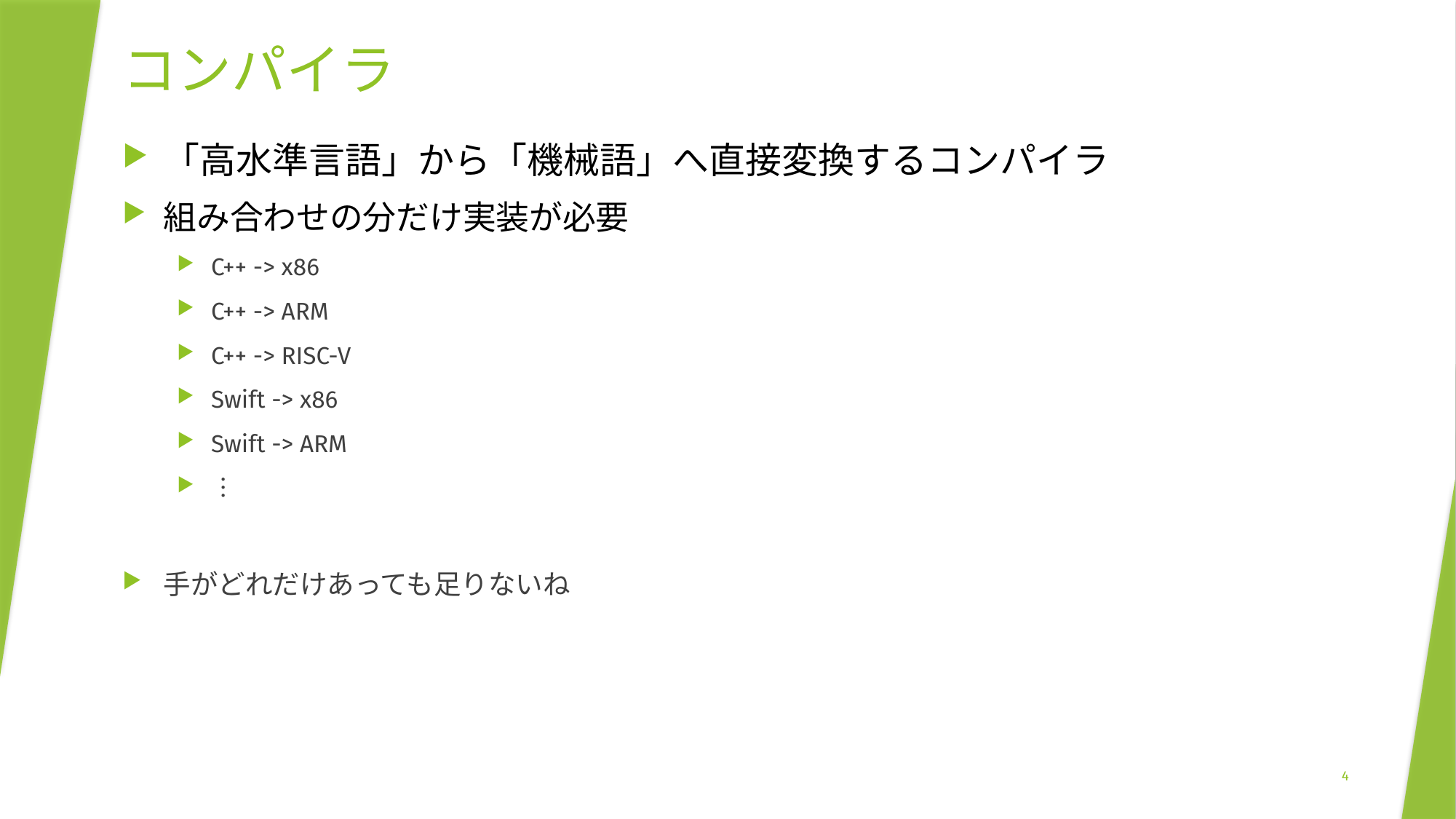

# コンパイラ
「高水準言語」から「機械語」へ直接変換するコンパイラ
組み合わせの分だけ実装が必要
C++ -> x86
C++ -> ARM
C++ -> RISC-V
Swift -> x86
Swift -> ARM
︙

手がどれだけあっても足りないね

4